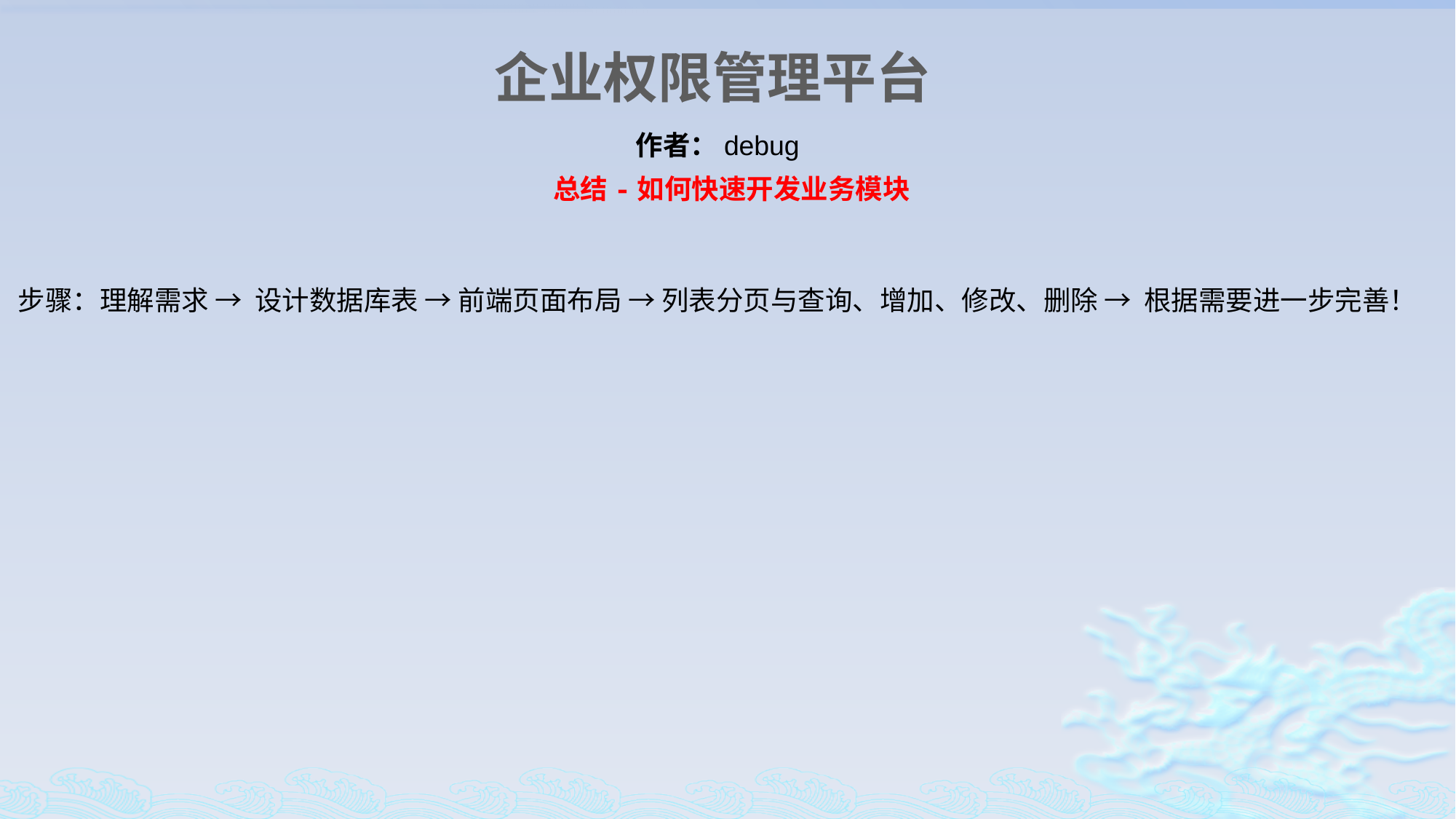

企业权限管理平台
作者：debug
总结-如何快速开发业务模块
步骤：理解需求 →  设计数据库表 → 前端页面布局 → 列表分页与查询、增加、修改、删除 →  根据需要进一步完善！